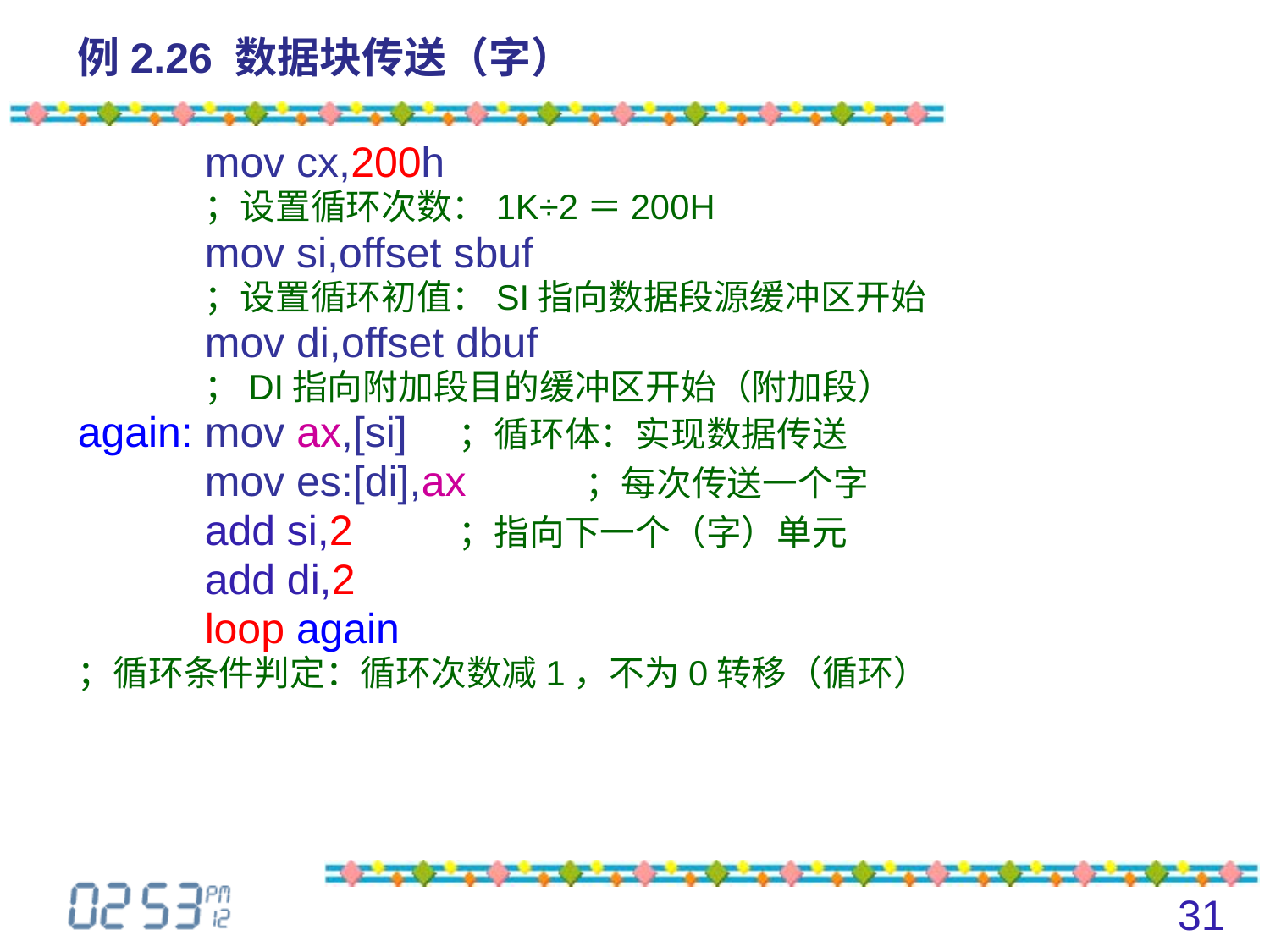

# 例2.26 数据块传送（字）
	mov cx,200h
	；设置循环次数：1K÷2＝200H
	mov si,offset sbuf
	；设置循环初值：SI指向数据段源缓冲区开始
	mov di,offset dbuf
	；DI指向附加段目的缓冲区开始（附加段）
again:	mov ax,[si]	；循环体：实现数据传送
	mov es:[di],ax	；每次传送一个字
	add si,2	；指向下一个（字）单元
	add di,2
	loop again
；循环条件判定：循环次数减1，不为0转移（循环）